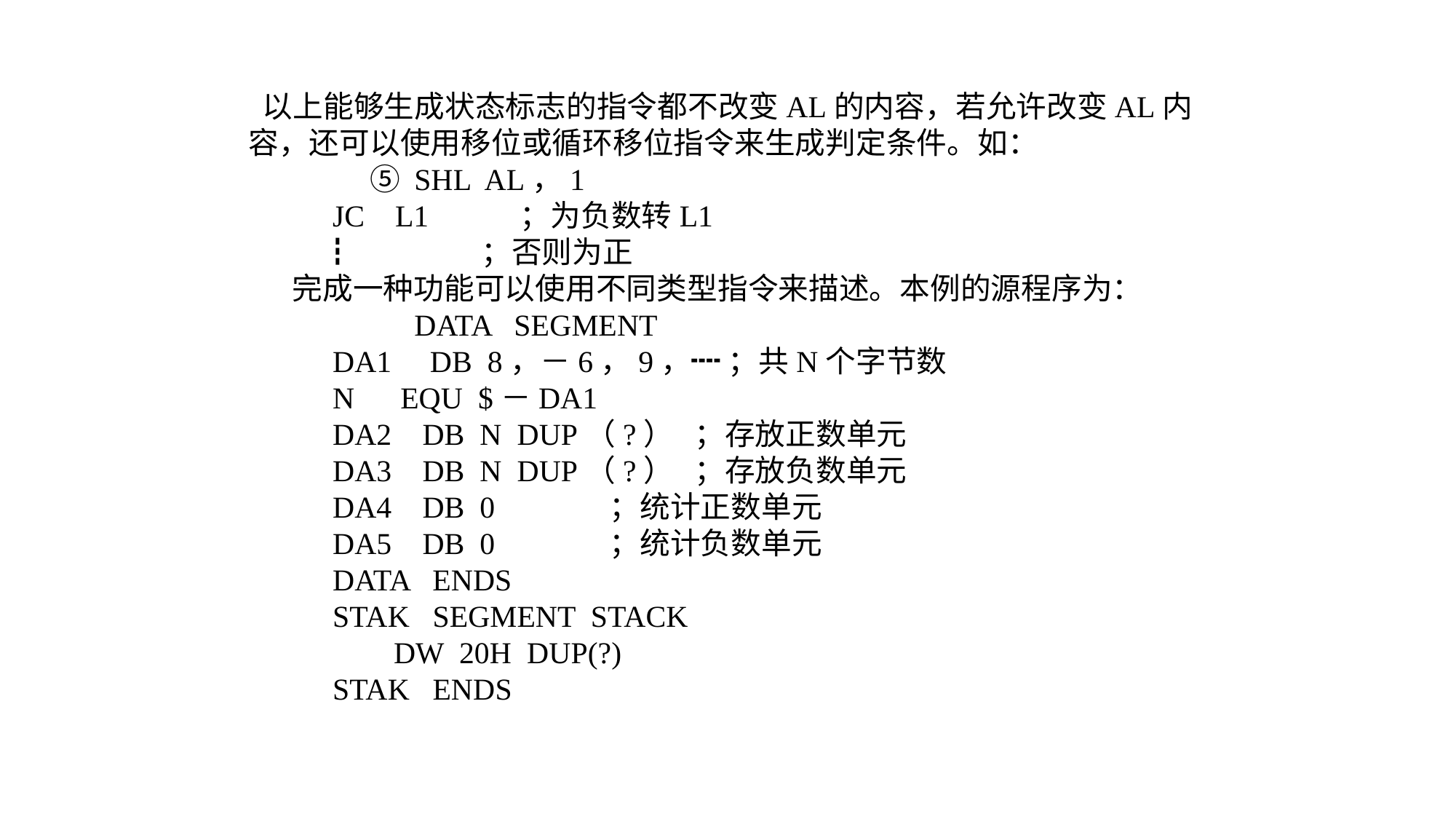

以上能够生成状态标志的指令都不改变AL的内容，若允许改变AL内容，还可以使用移位或循环移位指令来生成判定条件。如：
　　　　⑤ SHL  AL，1
           JC    L1           ；为负数转L1
           ┇                  ；否则为正
　  完成一种功能可以使用不同类型指令来描述。本例的源程序为：
　　　　　 DATA   SEGMENT
           DA1     DB  8，－6，9，┉ ；共N个字节数
           N      EQU  $－DA1
           DA2    DB  N  DUP（?）   ；存放正数单元
           DA3    DB  N  DUP（?）   ；存放负数单元
           DA4    DB  0              ；统计正数单元
           DA5    DB  0              ；统计负数单元
           DATA   ENDS
           STAK   SEGMENT  STACK
                   DW  20H  DUP(?)
           STAK   ENDS